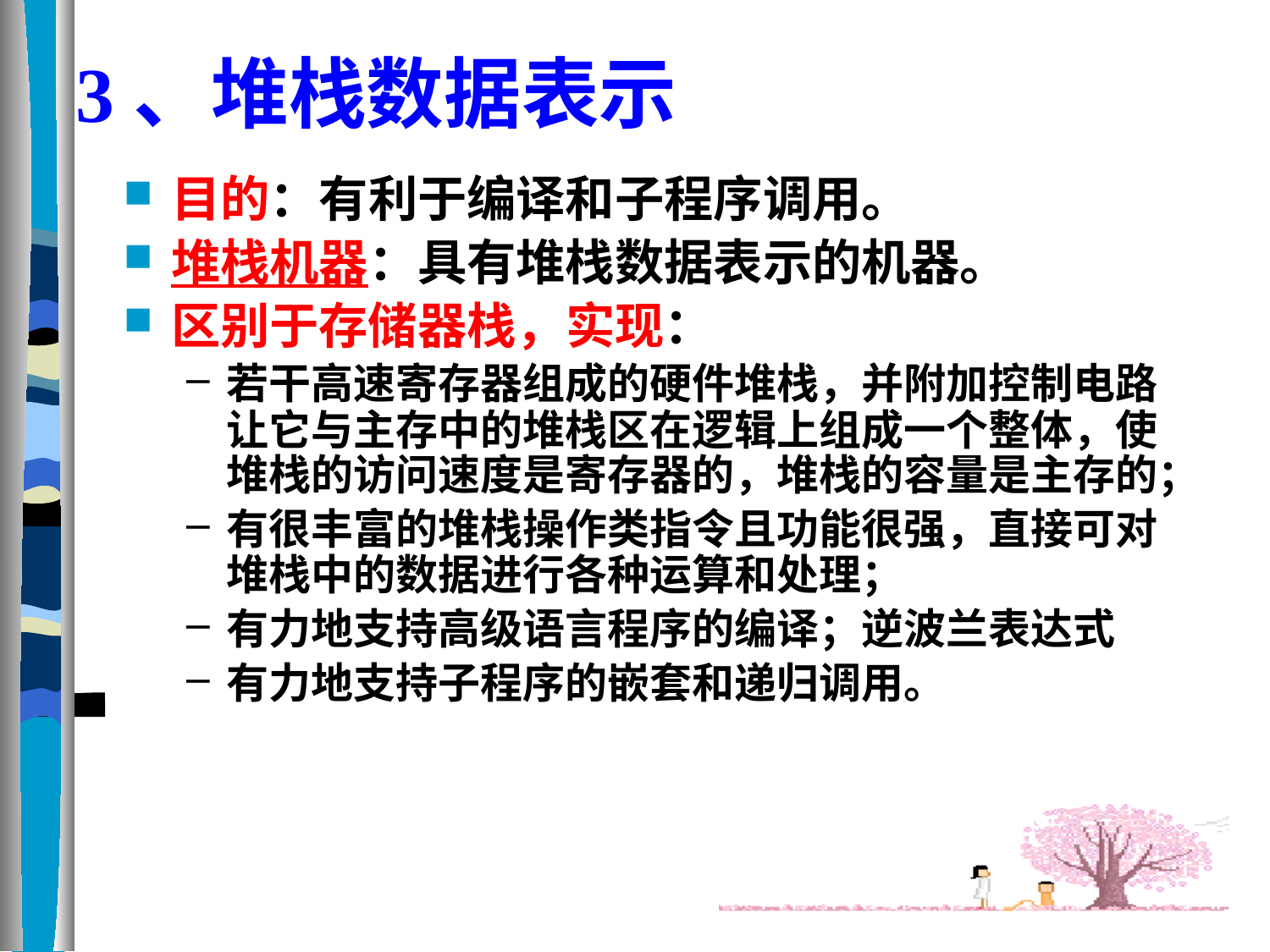

# 3、堆栈数据表示
目的：有利于编译和子程序调用。
堆栈机器：具有堆栈数据表示的机器。
区别于存储器栈，实现：
若干高速寄存器组成的硬件堆栈，并附加控制电路让它与主存中的堆栈区在逻辑上组成一个整体，使堆栈的访问速度是寄存器的，堆栈的容量是主存的；
有很丰富的堆栈操作类指令且功能很强，直接可对堆栈中的数据进行各种运算和处理；
有力地支持高级语言程序的编译；逆波兰表达式
有力地支持子程序的嵌套和递归调用。